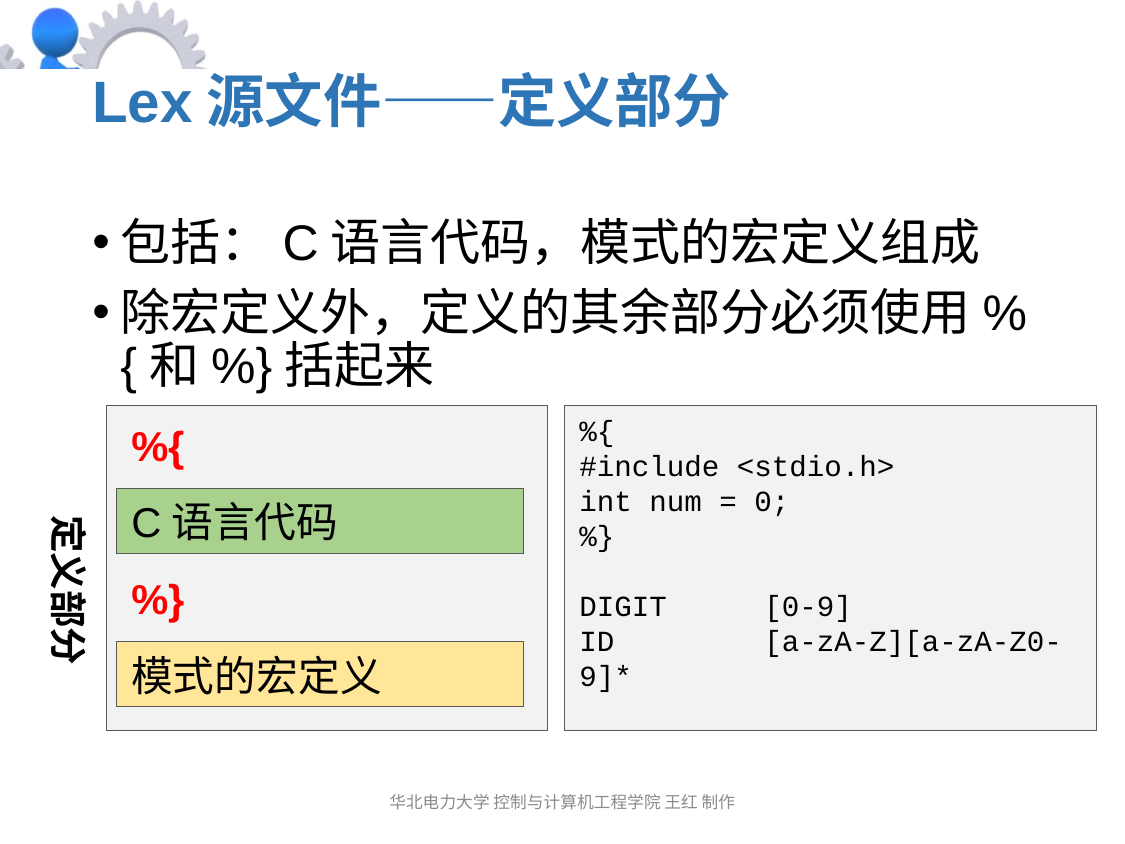

# Lex源文件——定义部分
包括：C语言代码，模式的宏定义组成
除宏定义外，定义的其余部分必须使用%{和%}括起来

%{
#include <stdio.h>
int num = 0;
%}

DIGIT	  [0-9]
ID	  [a-zA-Z][a-zA-Z0-9]*
%{
C语言代码
定义部分
%}
模式的宏定义
华北电力大学 控制与计算机工程学院 王红 制作